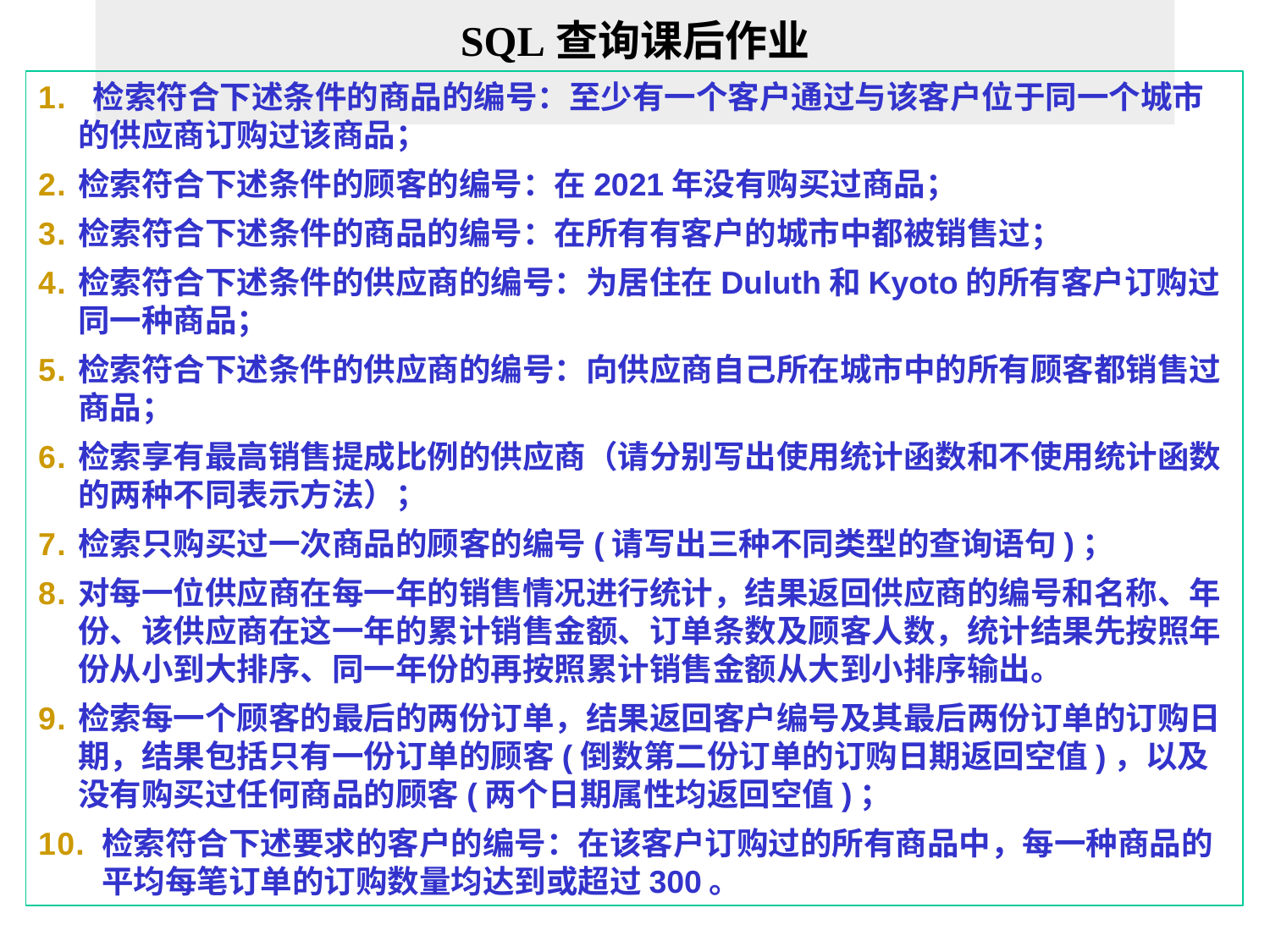

# SQL查询课后作业
 检索符合下述条件的商品的编号：至少有一个客户通过与该客户位于同一个城市的供应商订购过该商品；
检索符合下述条件的顾客的编号：在2021年没有购买过商品；
检索符合下述条件的商品的编号：在所有有客户的城市中都被销售过；
检索符合下述条件的供应商的编号：为居住在Duluth和Kyoto的所有客户订购过同一种商品；
检索符合下述条件的供应商的编号：向供应商自己所在城市中的所有顾客都销售过商品；
检索享有最高销售提成比例的供应商（请分别写出使用统计函数和不使用统计函数的两种不同表示方法）；
检索只购买过一次商品的顾客的编号(请写出三种不同类型的查询语句)；
对每一位供应商在每一年的销售情况进行统计，结果返回供应商的编号和名称、年份、该供应商在这一年的累计销售金额、订单条数及顾客人数，统计结果先按照年份从小到大排序、同一年份的再按照累计销售金额从大到小排序输出。
检索每一个顾客的最后的两份订单，结果返回客户编号及其最后两份订单的订购日期，结果包括只有一份订单的顾客(倒数第二份订单的订购日期返回空值)，以及没有购买过任何商品的顾客(两个日期属性均返回空值)；
检索符合下述要求的客户的编号：在该客户订购过的所有商品中，每一种商品的平均每笔订单的订购数量均达到或超过300。